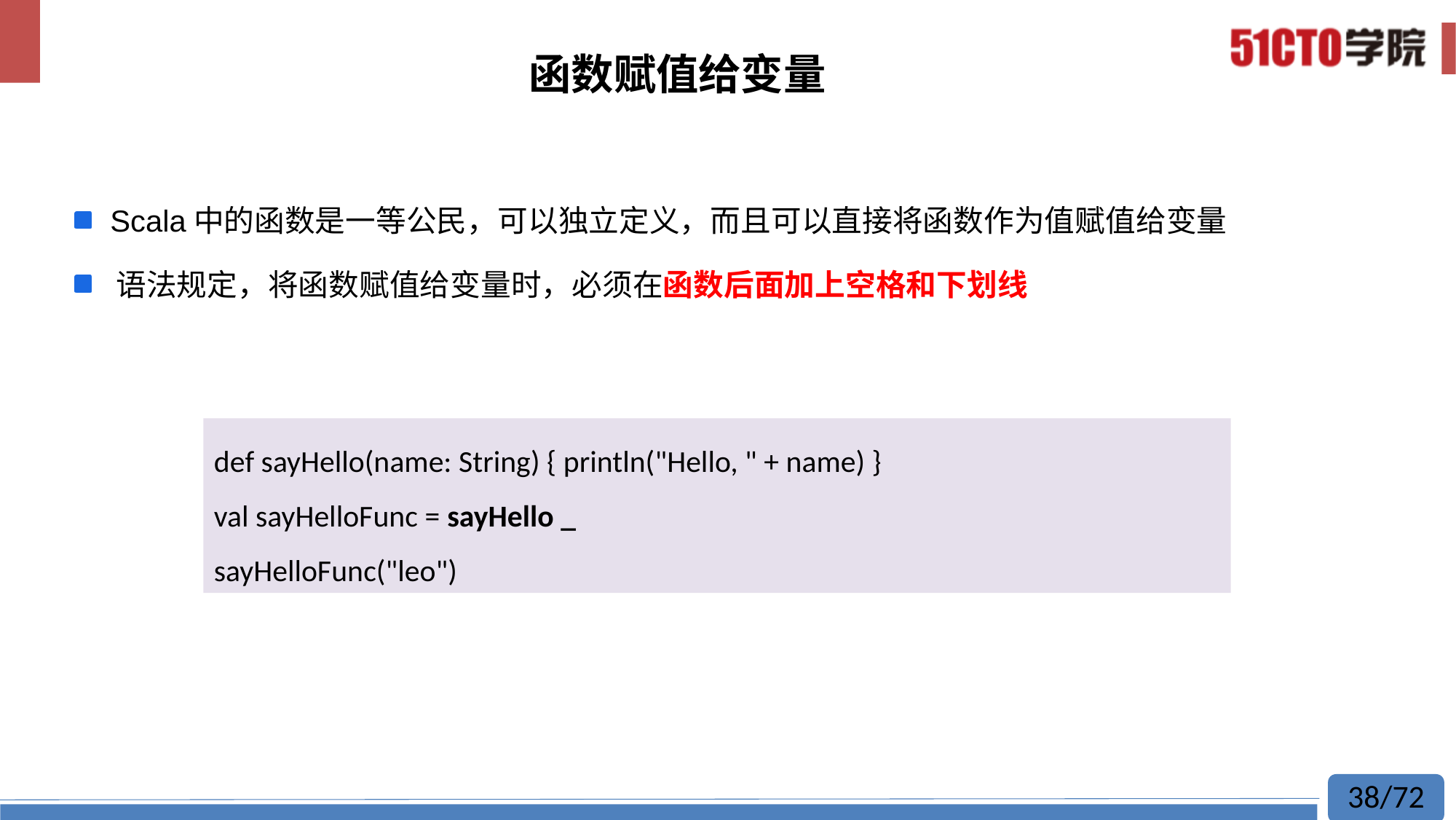

# 函数赋值给变量
 Scala中的函数是一等公民，可以独立定义，而且可以直接将函数作为值赋值给变量
 语法规定，将函数赋值给变量时，必须在函数后面加上空格和下划线

def sayHello(name: String) { println("Hello, " + name) }
val sayHelloFunc = sayHello _
sayHelloFunc("leo")